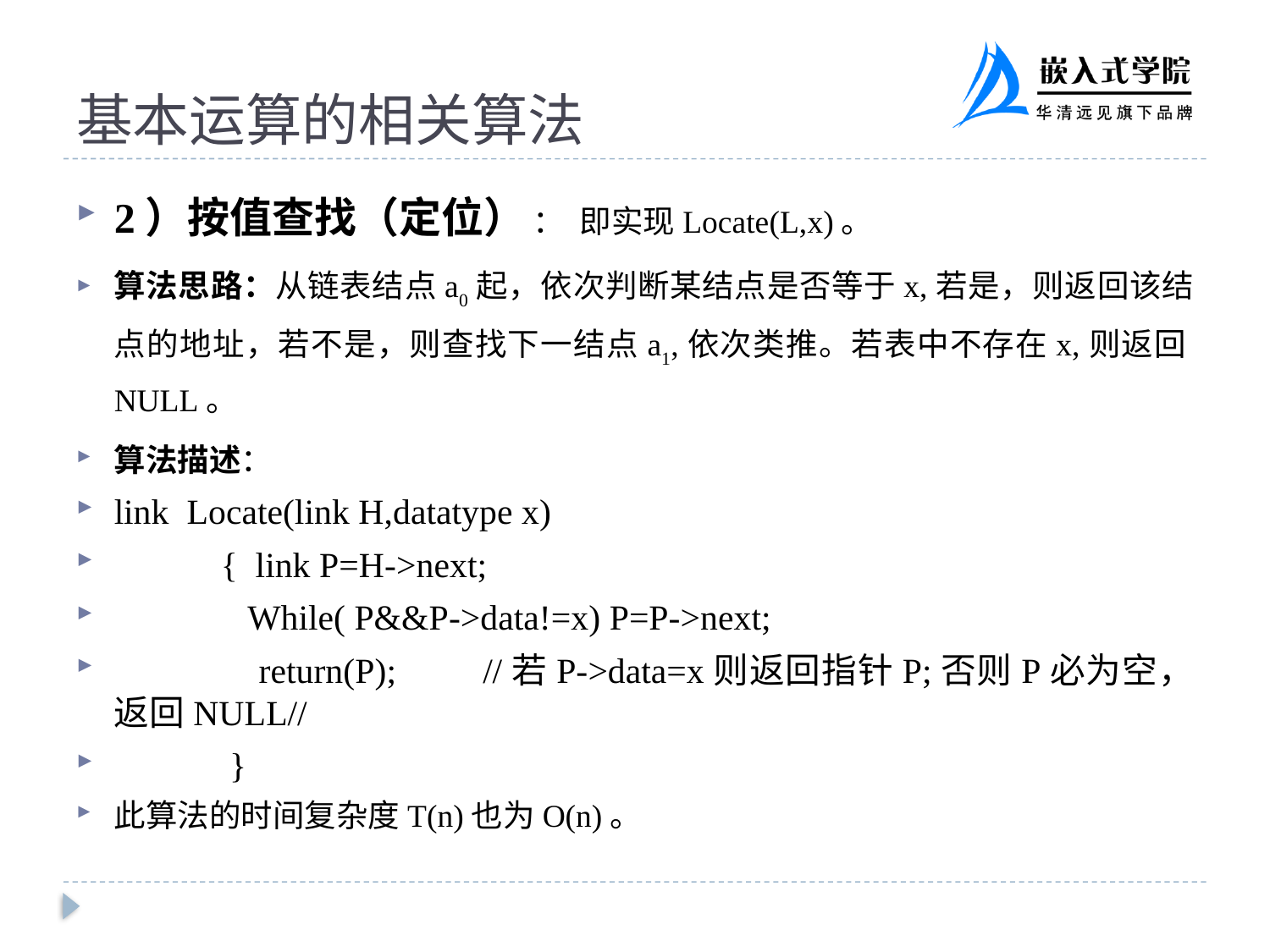

# 基本运算的相关算法
2）按值查找（定位） ：  即实现Locate(L,x)。
算法思路：从链表结点a0起，依次判断某结点是否等于x,若是，则返回该结点的地址，若不是，则查找下一结点a1,依次类推。若表中不存在x,则返回NULL。
算法描述：
link  Locate(link H,datatype x)
            {  link P=H->next;
               While( P&&P->data!=x) P=P->next;
               return(P);         //若P->data=x则返回指针P;否则P必为空，返回NULL//
             }
此算法的时间复杂度T(n)也为O(n)。
67